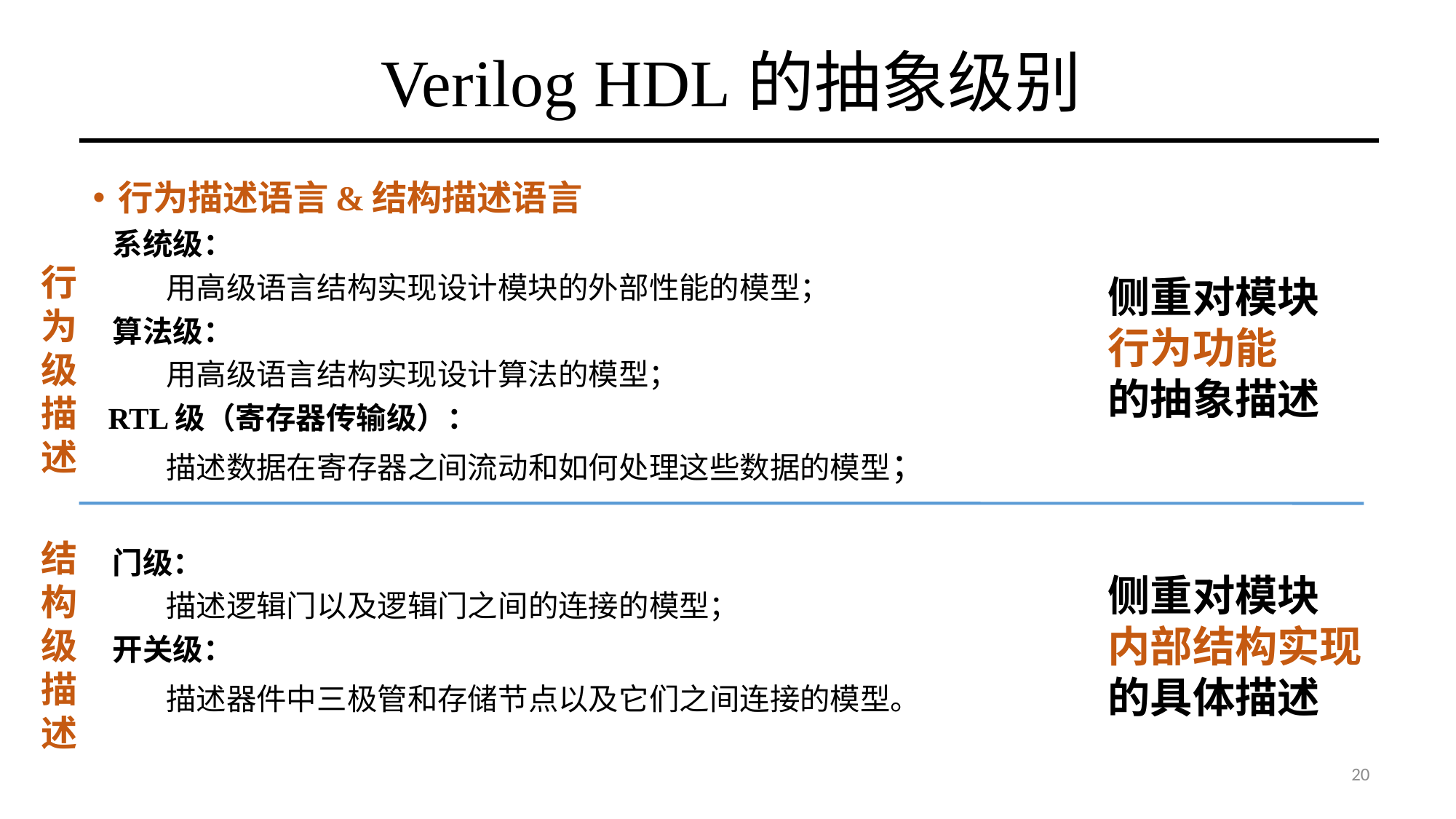

# Verilog HDL的抽象级别
行为描述语言&结构描述语言
  系统级：
          用高级语言结构实现设计模块的外部性能的模型；
  算法级：
          用高级语言结构实现设计算法的模型；
  RTL级（寄存器传输级）：
          描述数据在寄存器之间流动和如何处理这些数据的模型；

  门级：
          描述逻辑门以及逻辑门之间的连接的模型；
  开关级：
          描述器件中三极管和存储节点以及它们之间连接的模型。

行
为
级
描
述
侧重对模块行为功能
的抽象描述
结
构
级
描
述
侧重对模块
内部结构实现的具体描述
20